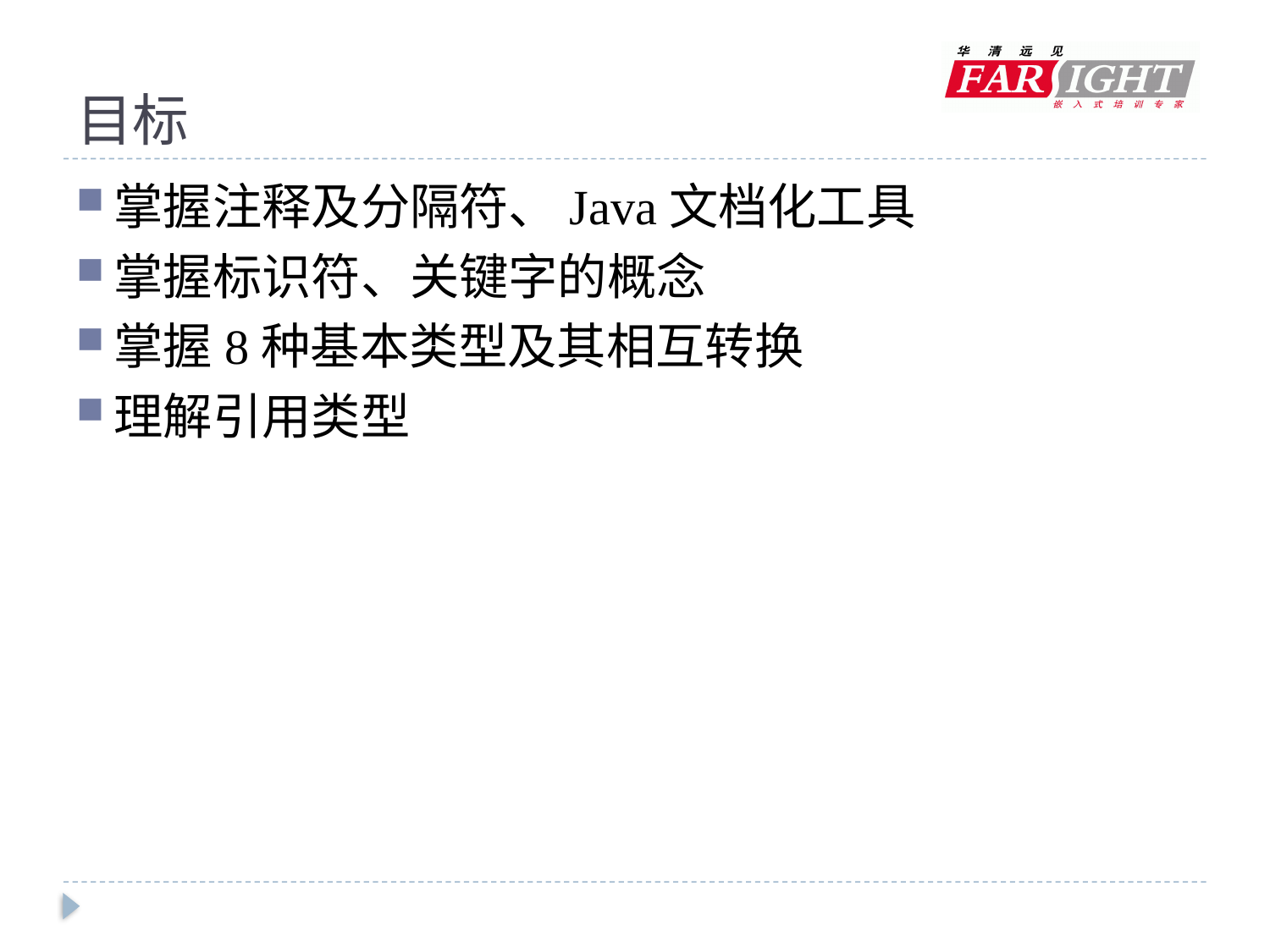

# 目标
掌握注释及分隔符、Java文档化工具
掌握标识符、关键字的概念
掌握8种基本类型及其相互转换
理解引用类型